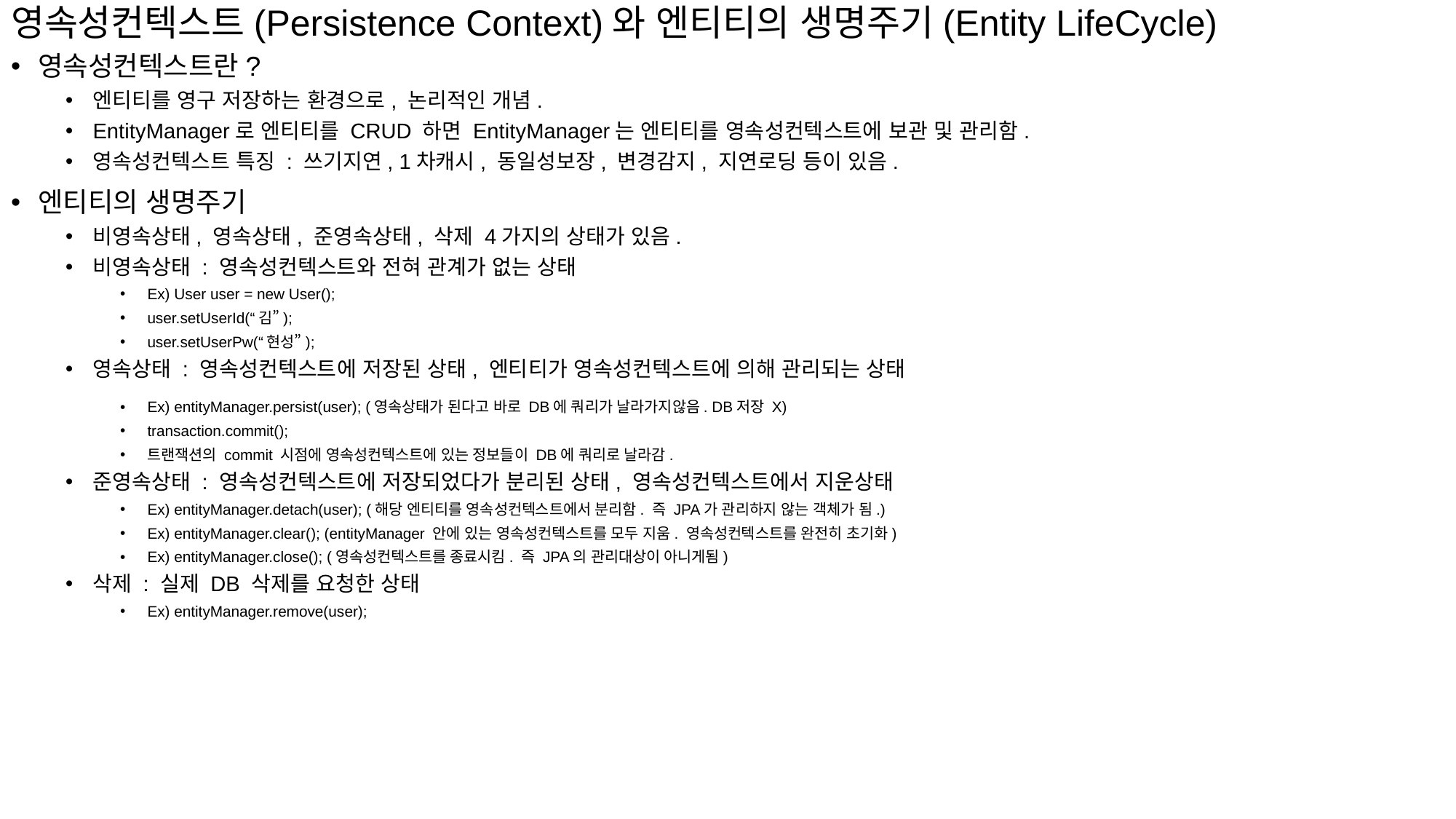

영속성컨텍스트(Persistence Context)와 엔티티의 생명주기(Entity LifeCycle)
영속성컨텍스트란?
엔티티를 영구 저장하는 환경으로, 논리적인 개념.
EntityManager로 엔티티를 CRUD 하면 EntityManager는 엔티티를 영속성컨텍스트에 보관 및 관리함.
영속성컨텍스트 특징 : 쓰기지연, 1차캐시, 동일성보장, 변경감지, 지연로딩 등이 있음.
엔티티의 생명주기
비영속상태, 영속상태, 준영속상태, 삭제 4가지의 상태가 있음.
비영속상태 : 영속성컨텍스트와 전혀 관계가 없는 상태
Ex) User user = new User();
user.setUserId(“김”);
user.setUserPw(“현성”);
영속상태 : 영속성컨텍스트에 저장된 상태, 엔티티가 영속성컨텍스트에 의해 관리되는 상태

Ex) entityManager.persist(user); (영속상태가 된다고 바로 DB에 쿼리가 날라가지않음. DB저장 X)
transaction.commit();
트랜잭션의 commit 시점에 영속성컨텍스트에 있는 정보들이 DB에 쿼리로 날라감.
준영속상태 : 영속성컨텍스트에 저장되었다가 분리된 상태, 영속성컨텍스트에서 지운상태
Ex) entityManager.detach(user); (해당 엔티티를 영속성컨텍스트에서 분리함. 즉 JPA가 관리하지 않는 객체가 됨.)
Ex) entityManager.clear(); (entityManager 안에 있는 영속성컨텍스트를 모두 지움. 영속성컨텍스트를 완전히 초기화)
Ex) entityManager.close(); (영속성컨텍스트를 종료시킴. 즉 JPA의 관리대상이 아니게됨)
삭제 : 실제 DB 삭제를 요청한 상태
Ex) entityManager.remove(user);